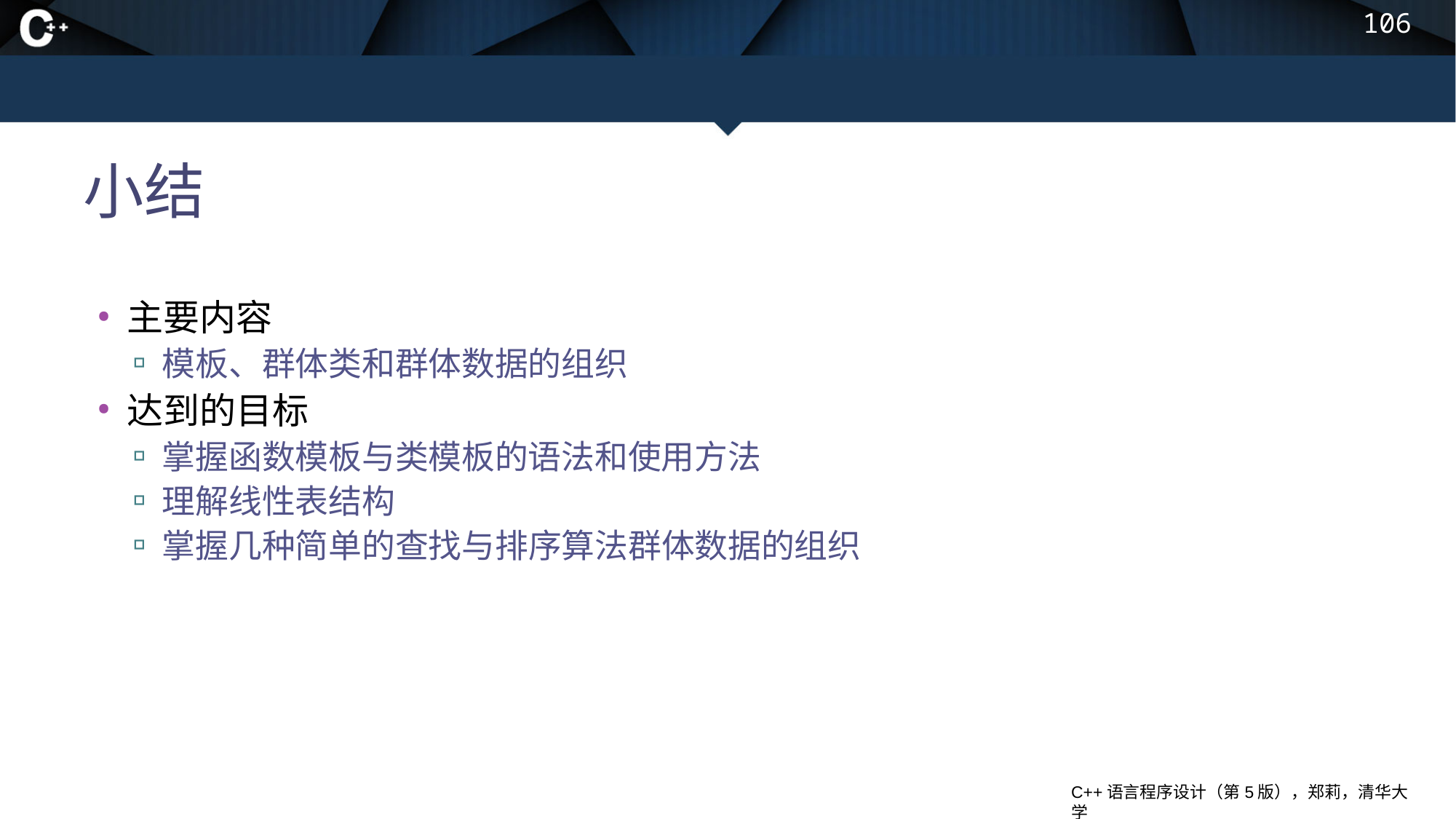

106
# 小结
主要内容
模板、群体类和群体数据的组织
达到的目标
掌握函数模板与类模板的语法和使用方法
理解线性表结构
掌握几种简单的查找与排序算法群体数据的组织